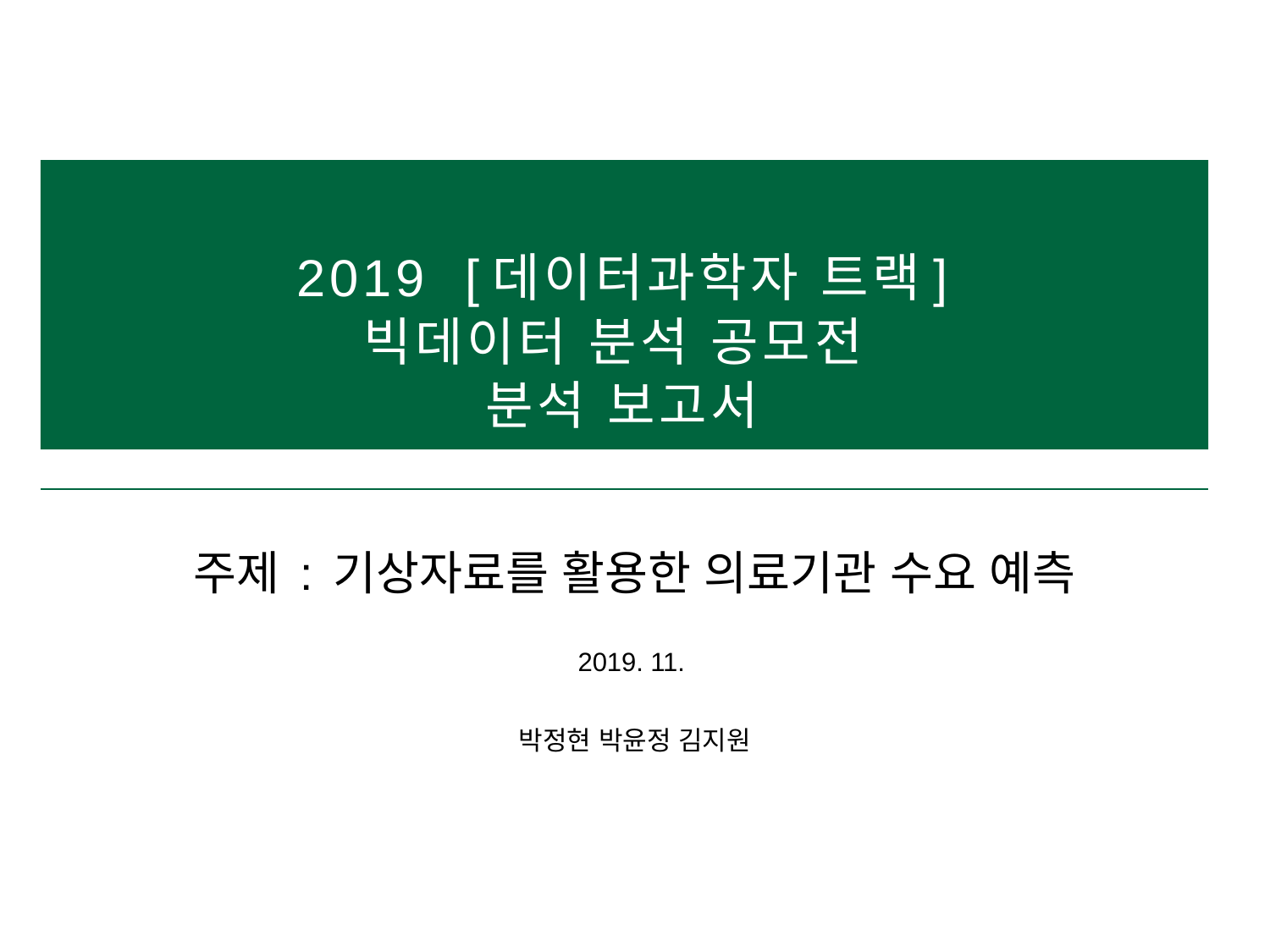

# 2019  [데이터과학자 트랙] 빅데이터 분석 공모전 분석 보고서
주제 : 기상자료를 활용한 의료기관 수요 예측

2019. 11.

박정현 박윤정 김지원